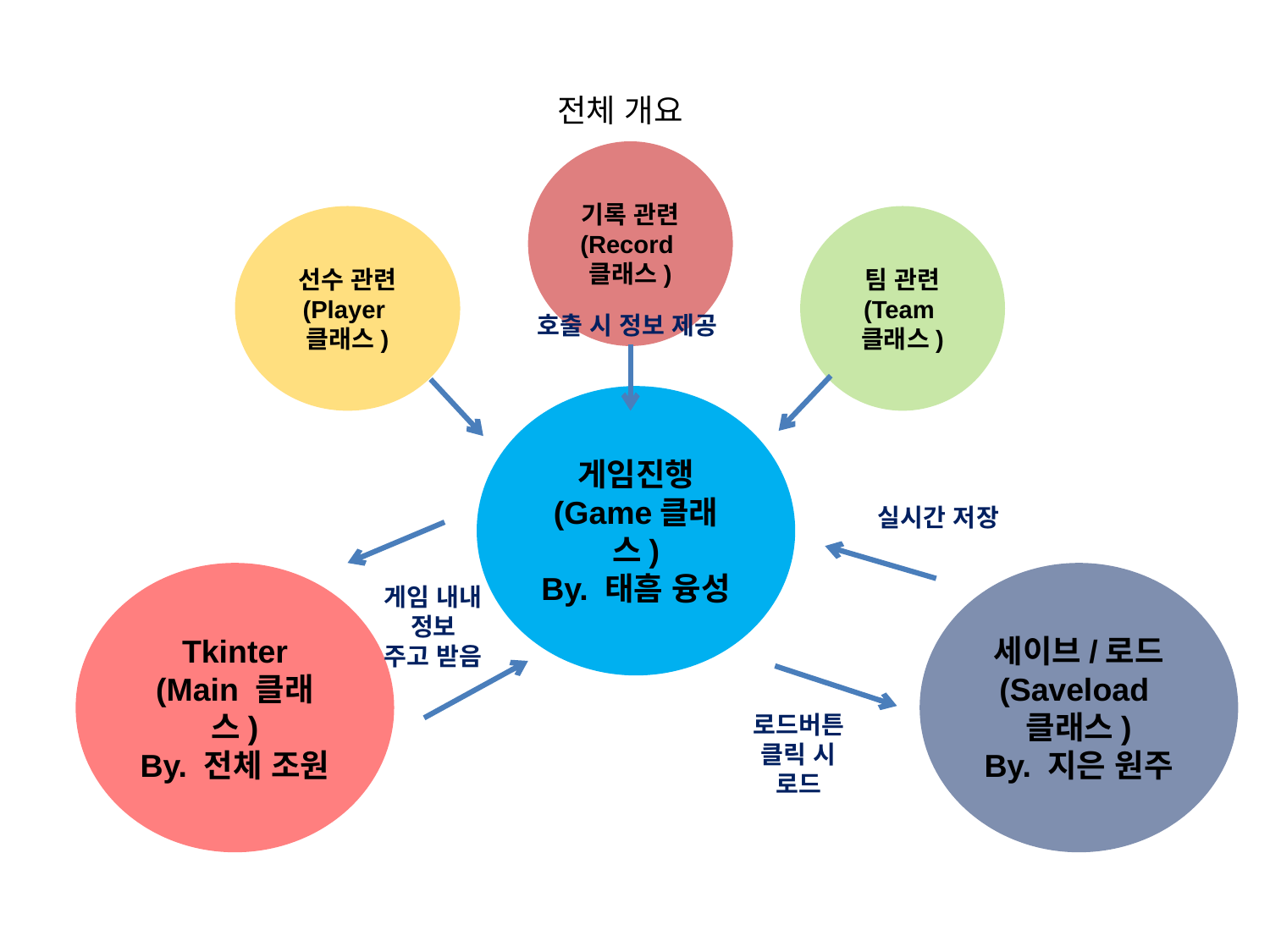

전체 개요
기록 관련
(Record
클래스)
선수 관련
(Player
클래스)
팀 관련
(Team
클래스)
호출 시 정보 제공
게임진행
(Game클래스)
By. 태흠 융성
실시간 저장
Tkinter
(Main 클래스)
By. 전체 조원
세이브/로드
(Saveload
클래스)
By. 지은 원주
게임 내내
정보
주고 받음
로드버튼
클릭 시
로드